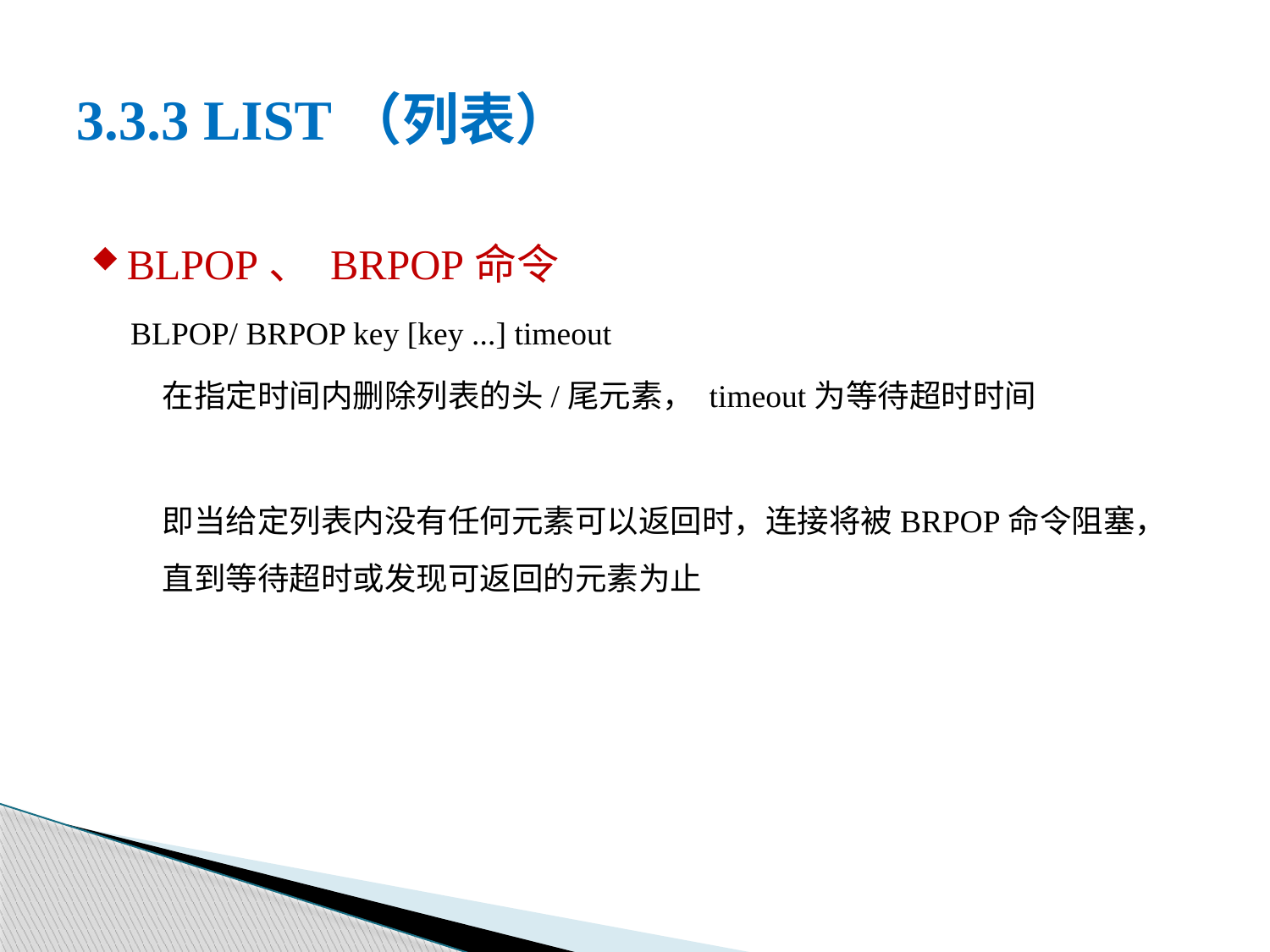

# 3.3.3 LIST（列表）
BLPOP、 BRPOP命令
BLPOP/ BRPOP key [key ...] timeout
在指定时间内删除列表的头/尾元素， timeout为等待超时时间

即当给定列表内没有任何元素可以返回时，连接将被BRPOP命令阻塞，直到等待超时或发现可返回的元素为止